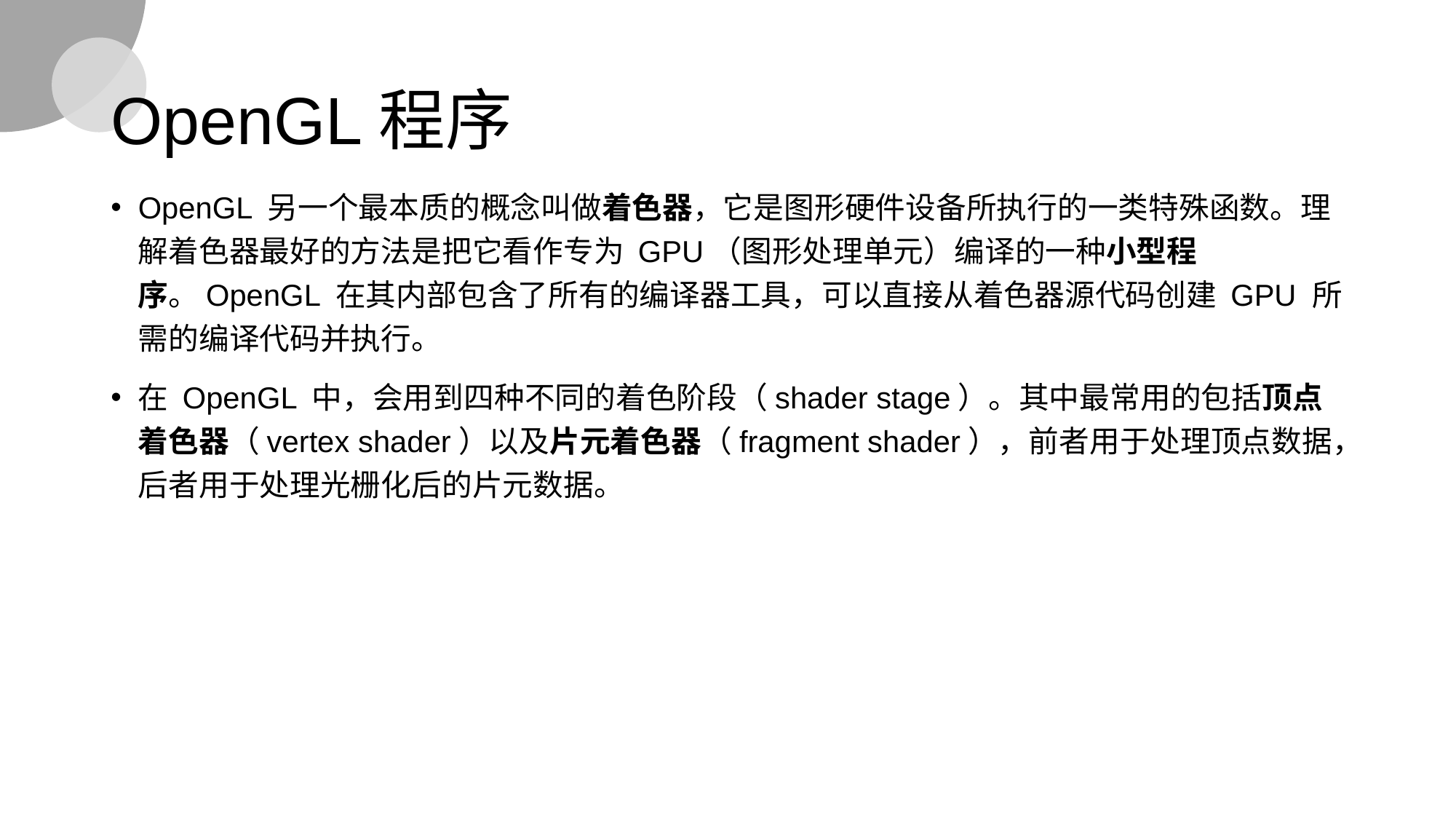

# OpenGL程序
OpenGL 另一个最本质的概念叫做着色器，它是图形硬件设备所执行的一类特殊函数。理解着色器最好的方法是把它看作专为 GPU（图形处理单元）编译的一种小型程序。OpenGL 在其内部包含了所有的编译器工具，可以直接从着色器源代码创建 GPU 所需的编译代码并执行。
在 OpenGL 中，会用到四种不同的着色阶段（shader stage）。其中最常用的包括顶点着色器（vertex shader）以及片元着色器（fragment shader），前者用于处理顶点数据，后者用于处理光栅化后的片元数据。